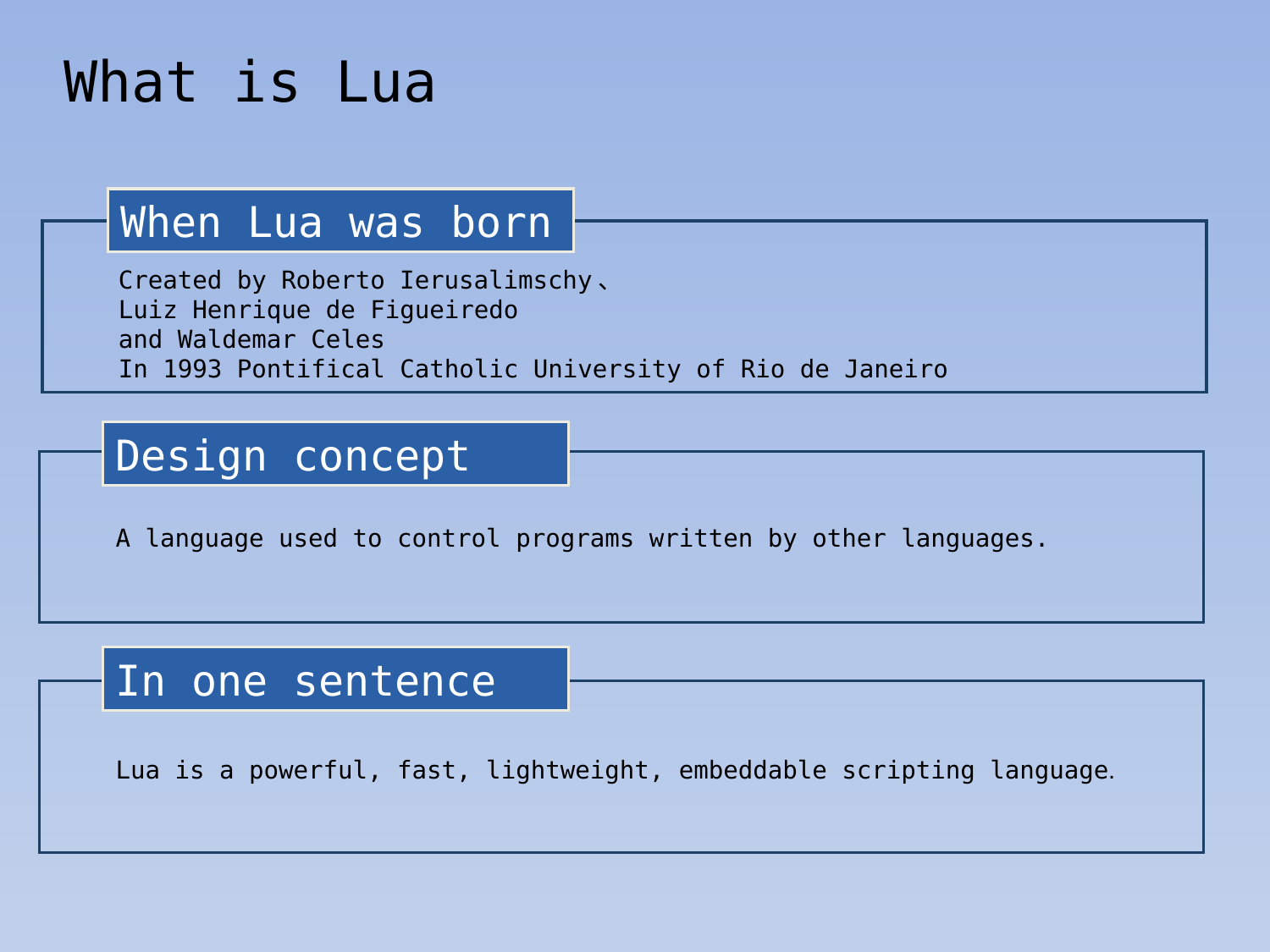

What is Lua
When Lua was born

Created by Roberto Ierusalimschy、
Luiz Henrique de Figueiredo
and Waldemar Celes
In 1993 Pontifical Catholic University of Rio de Janeiro
点击添加文本
点击添加文本
Design concept

A language used to control programs written by other languages.
点击添加文本
In one sentence

Lua is a powerful, fast, lightweight, embeddable scripting language.
点击添加文本